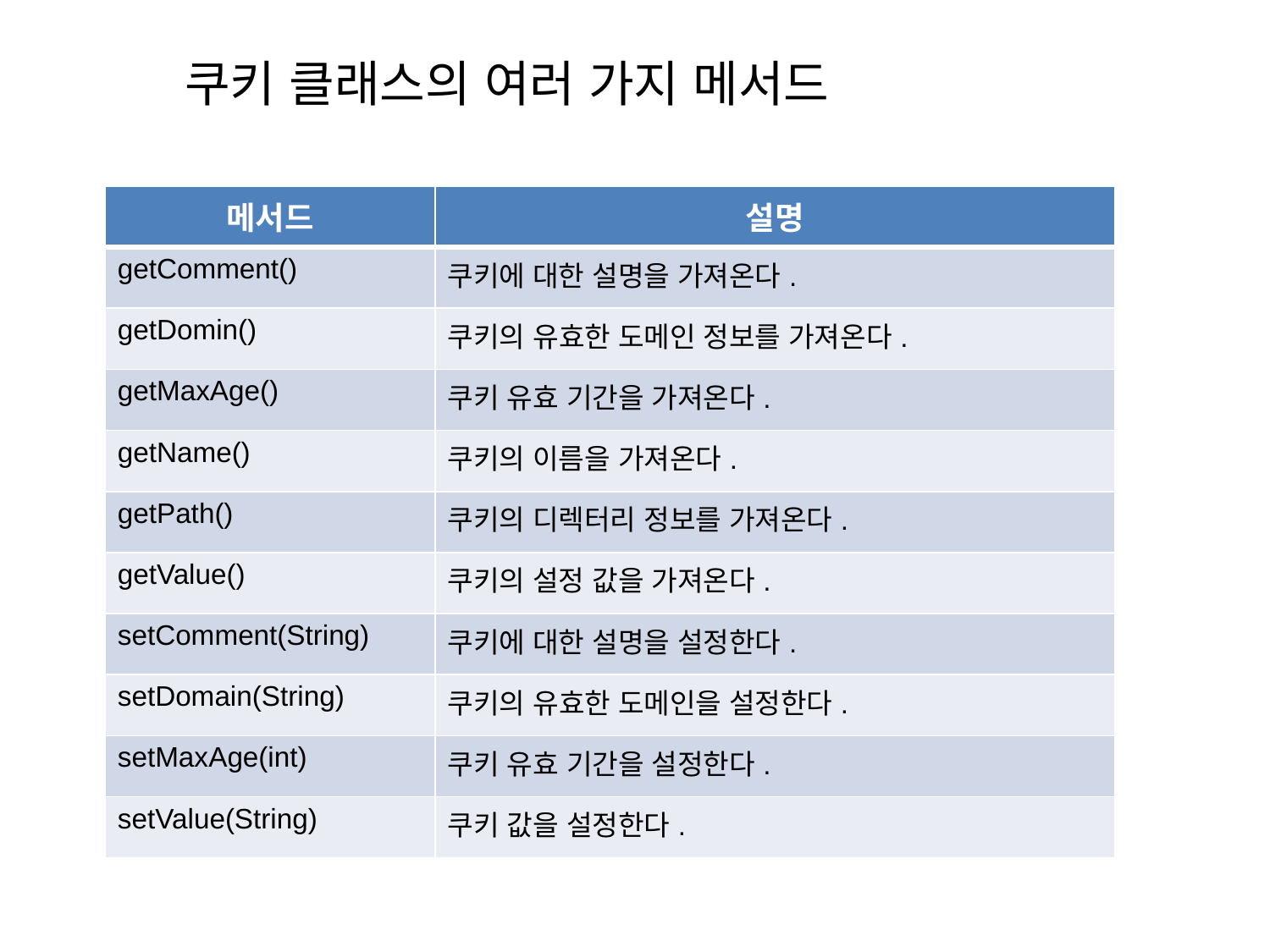

쿠키 클래스의 여러 가지 메서드
| 메서드 | 설명 |
| --- | --- |
| getComment() | 쿠키에 대한 설명을 가져온다. |
| getDomin() | 쿠키의 유효한 도메인 정보를 가져온다. |
| getMaxAge() | 쿠키 유효 기간을 가져온다. |
| getName() | 쿠키의 이름을 가져온다. |
| getPath() | 쿠키의 디렉터리 정보를 가져온다. |
| getValue() | 쿠키의 설정 값을 가져온다. |
| setComment(String) | 쿠키에 대한 설명을 설정한다. |
| setDomain(String) | 쿠키의 유효한 도메인을 설정한다. |
| setMaxAge(int) | 쿠키 유효 기간을 설정한다. |
| setValue(String) | 쿠키 값을 설정한다. |